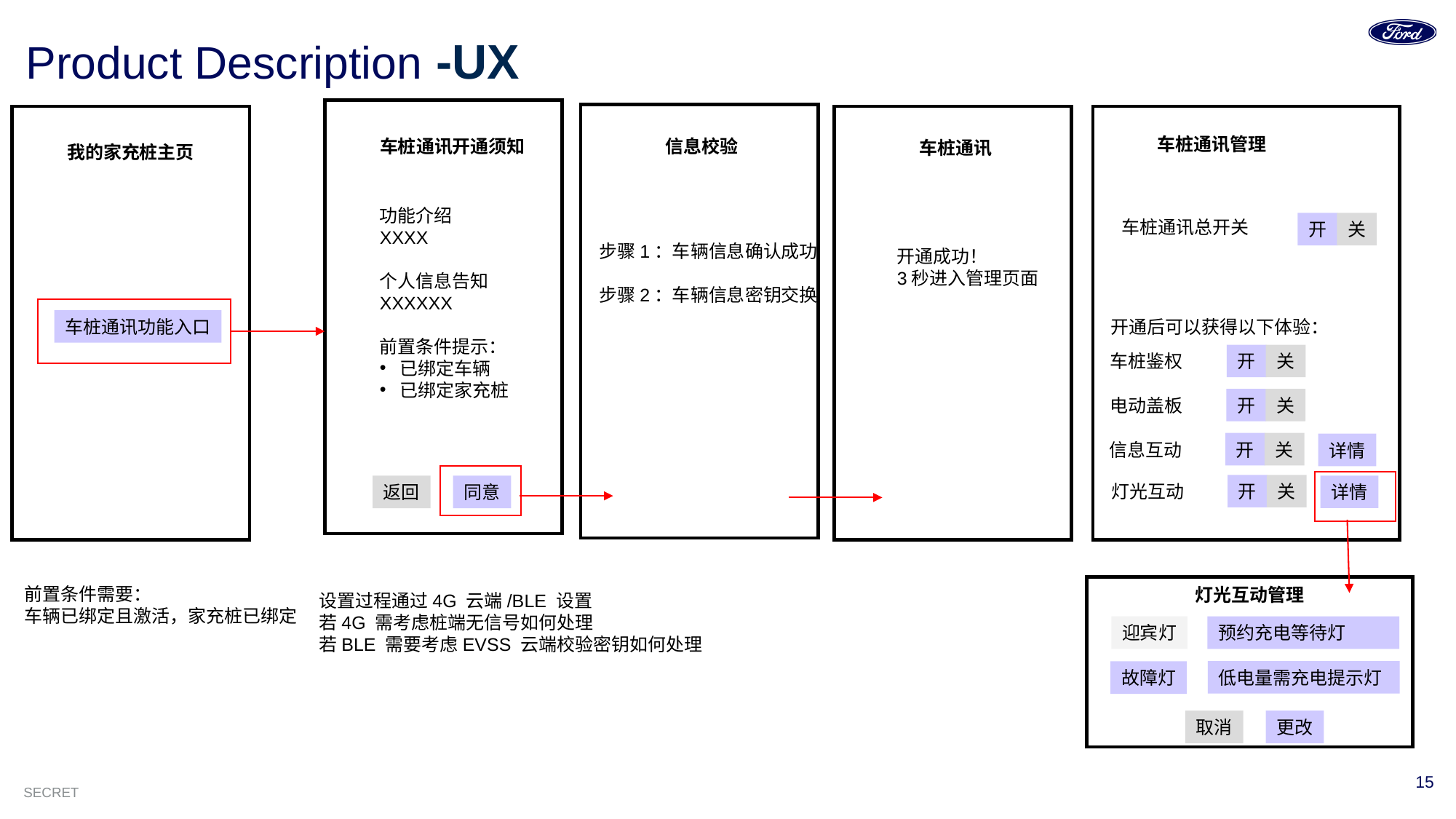

# Product Description -UX

车桩通讯管理
车桩通讯开通须知
信息校验
车桩通讯
我的家充桩主页
功能介绍
XXXX

个人信息告知
XXXXXX

前置条件提示：
已绑定车辆
已绑定家充桩

车桩通讯总开关

步骤1：车辆信息确认成功

步骤2：车辆信息密钥交换

开
关

开通成功！
3秒进入管理页面

车桩通讯功能入口
开通后可以获得以下体验：
开
关
车桩鉴权
开
关
电动盖板
开
关
信息互动
详情

开
关
灯光互动
详情
返回
同意

前置条件需要：
车辆已绑定且激活，家充桩已绑定
灯光互动管理
设置过程通过4G 云端/BLE 设置
若4G 需考虑桩端无信号如何处理
若BLE 需要考虑EVSS 云端校验密钥如何处理
预约充电等待灯
迎宾灯
低电量需充电提示灯
故障灯
取消
更改